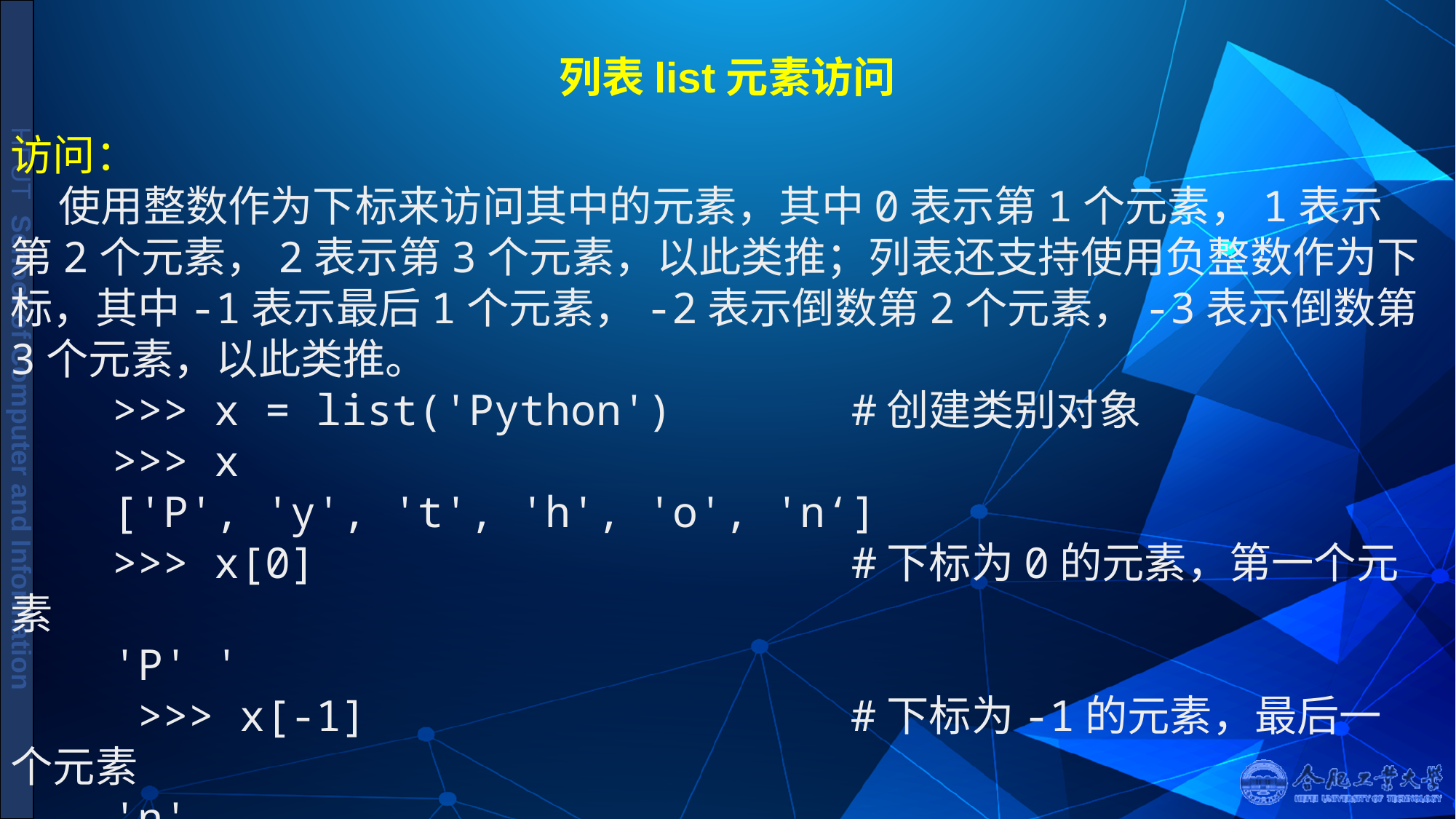

# 列表list元素访问
访问：
    使用整数作为下标来访问其中的元素，其中0表示第1个元素，1表示第2个元素，2表示第3个元素，以此类推；列表还支持使用负整数作为下标，其中-1表示最后1个元素，-2表示倒数第2个元素，-3表示倒数第3个元素，以此类推。
    >>> x = list('Python')       #创建类别对象
    >>> x
    ['P', 'y', 't', 'h', 'o', 'n‘]
    >>> x[0]                     #下标为0的元素，第一个元素
    'P' '
     >>> x[-1]                   #下标为-1的元素，最后一个元素
    'n'